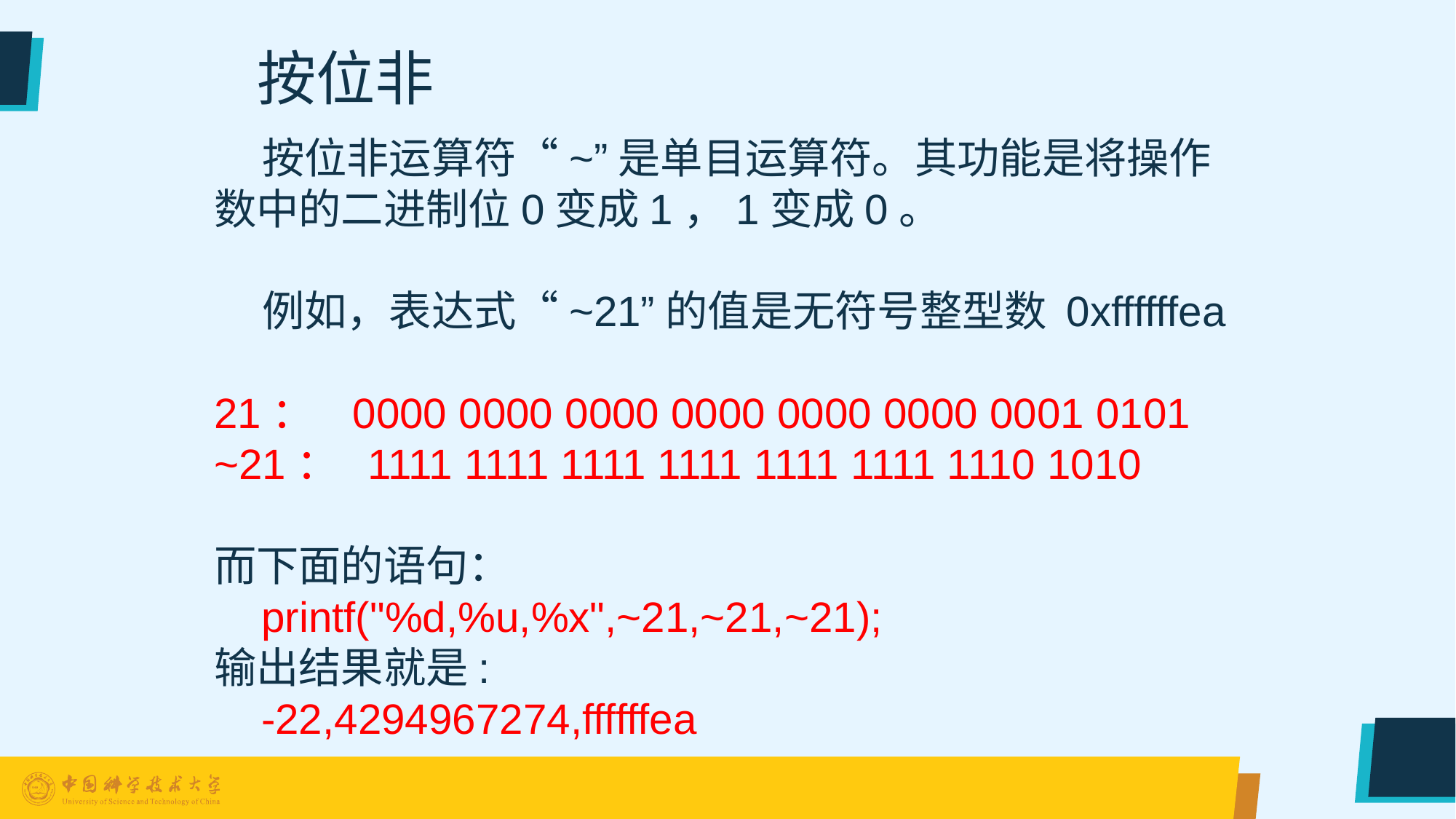

按位非
    按位非运算符“~”是单目运算符。其功能是将操作数中的二进制位0变成1，1变成0。

    例如，表达式“~21”的值是无符号整型数 0xffffffea

21：   0000 0000 0000 0000 0000 0000 0001 0101
~21：  1111 1111 1111 1111 1111 1111 1110 1010

而下面的语句：
    printf("%d,%u,%x",~21,~21,~21);
输出结果就是:
    -22,4294967274,ffffffea